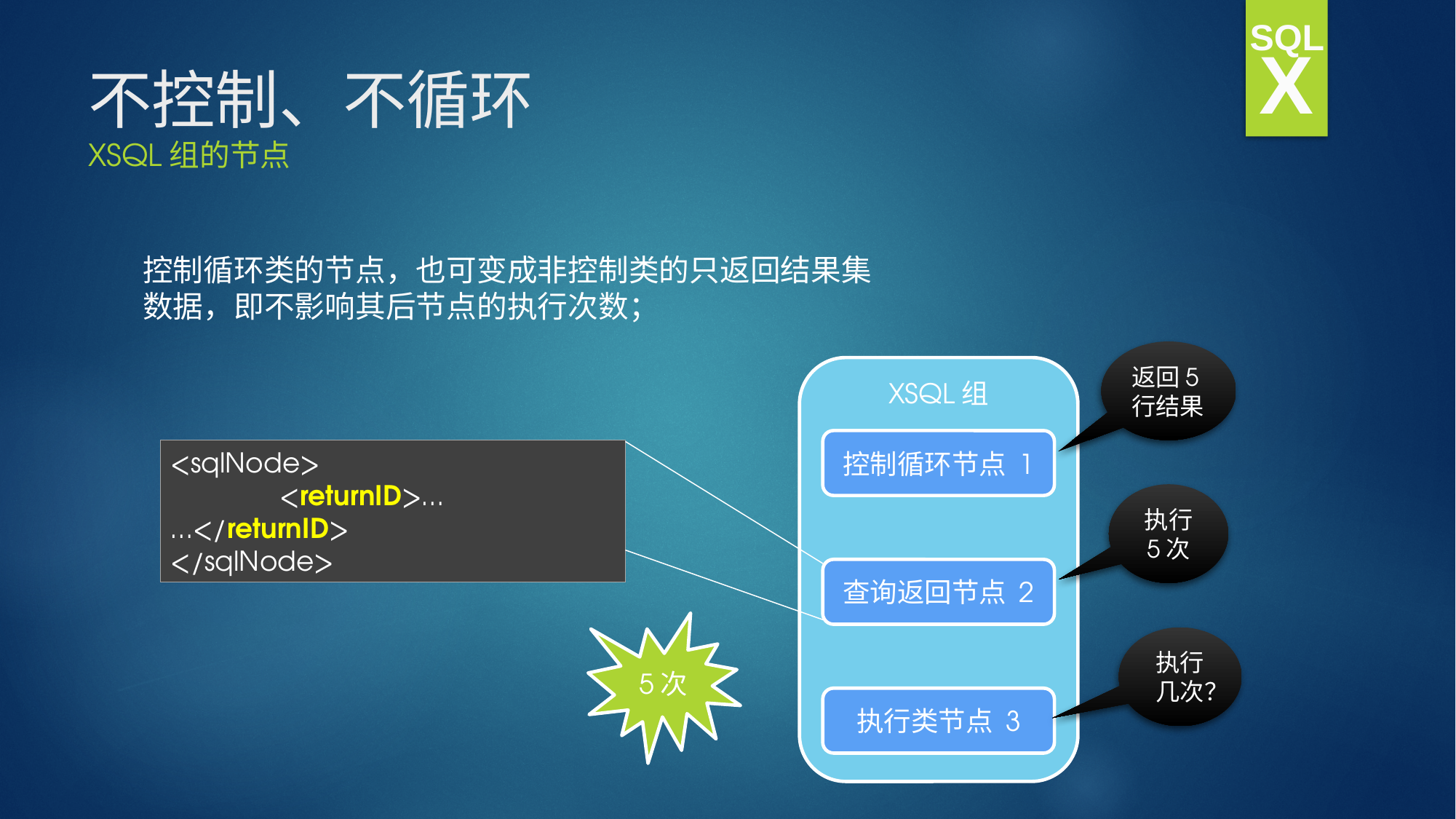

SQL
X
# 不控制、不循环 XSQL组的节点
控制循环类的节点，也可变成非控制类的只返回结果集数据，即不影响其后节点的执行次数；
返回5行结果
XSQL组
控制循环节点 1
查询返回节点 2
执行类节点 3
<sqlNode>
	<returnID>… …</returnID>
</sqlNode>
执行
5次
5次
执行
几次？